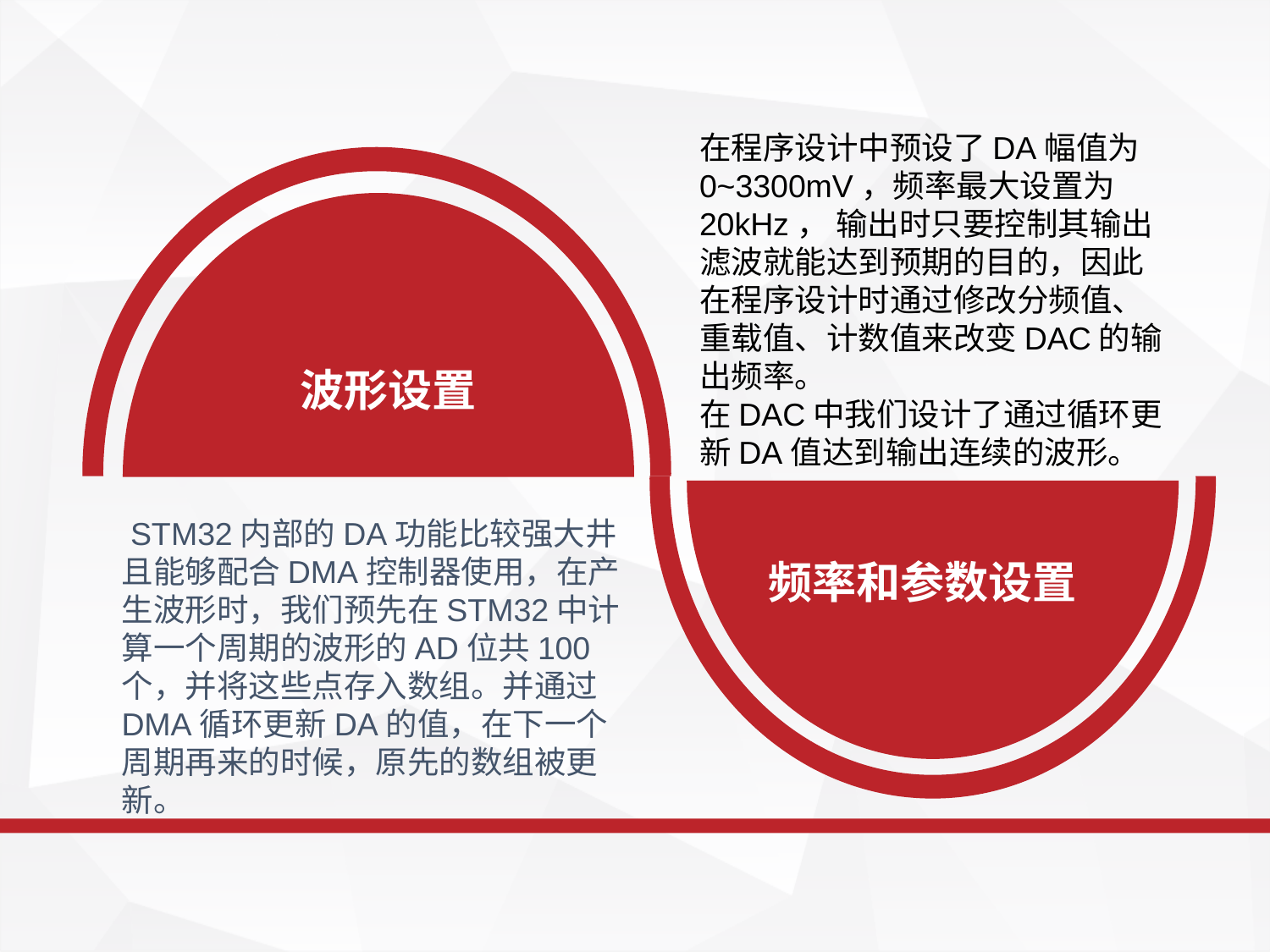

在程序设计中预设了DA幅值为0~3300mV，频率最大设置为20kHz， 输出时只要控制其输出滤波就能达到预期的目的，因此在程序设计时通过修改分频值、重载值、计数值来改变DAC的输出频率。
在DAC中我们设计了通过循环更新DA值达到输出连续的波形。

波形设置

频率和参数设置
 STM32内部的DA功能比较强大井且能够配合DMA控制器使用，在产生波形时，我们预先在STM32中计算一个周期的波形的AD位共100个，并将这些点存入数组。并通过DMA循环更新DA的值，在下一个周期再来的时候，原先的数组被更新。